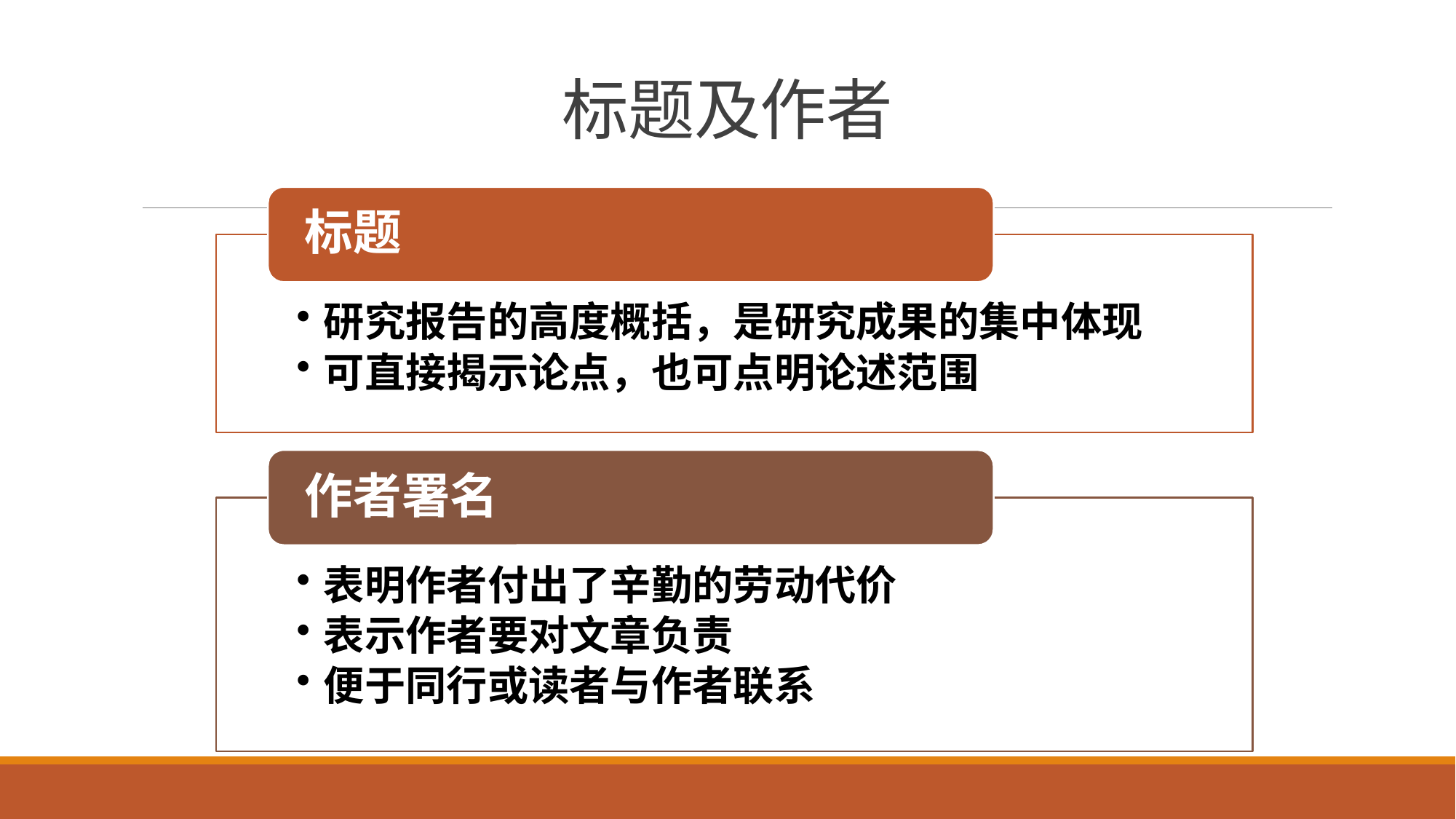

# 标题及作者
研究报告的高度概括，是研究成果的集中体现
可直接揭示论点，也可点明论述范围
标题
表明作者付出了辛勤的劳动代价
表示作者要对文章负责
便于同行或读者与作者联系
作者署名